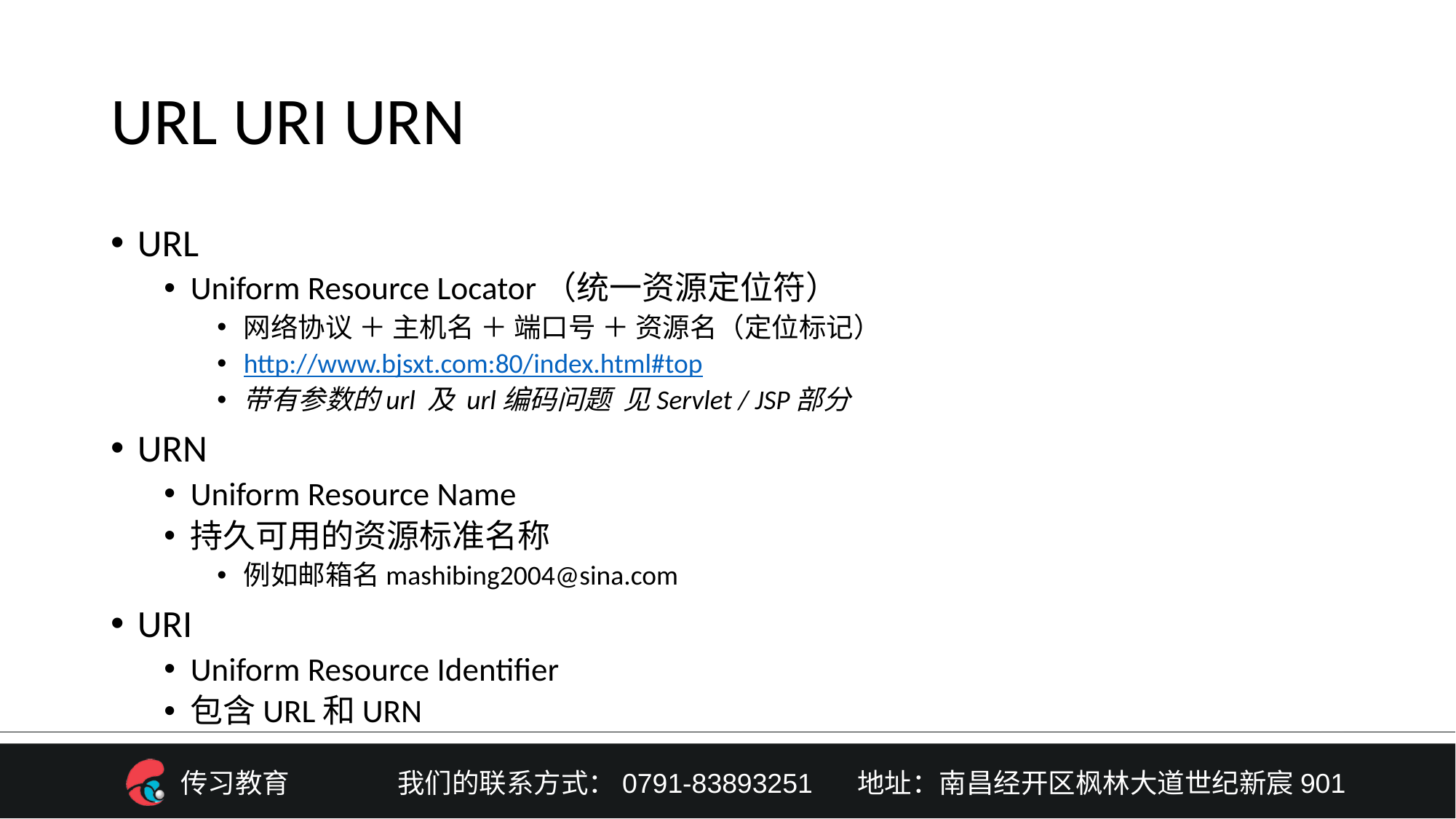

# URL URI URN
URL
Uniform Resource Locator（统一资源定位符）
网络协议 ＋ 主机名 ＋ 端口号 ＋ 资源名（定位标记）
http://www.bjsxt.com:80/index.html#top
带有参数的url 及 url编码问题  见Servlet / JSP部分
URN
Uniform Resource Name
持久可用的资源标准名称
例如邮箱名mashibing2004@sina.com
URI
Uniform Resource Identifier
包含URL和URN